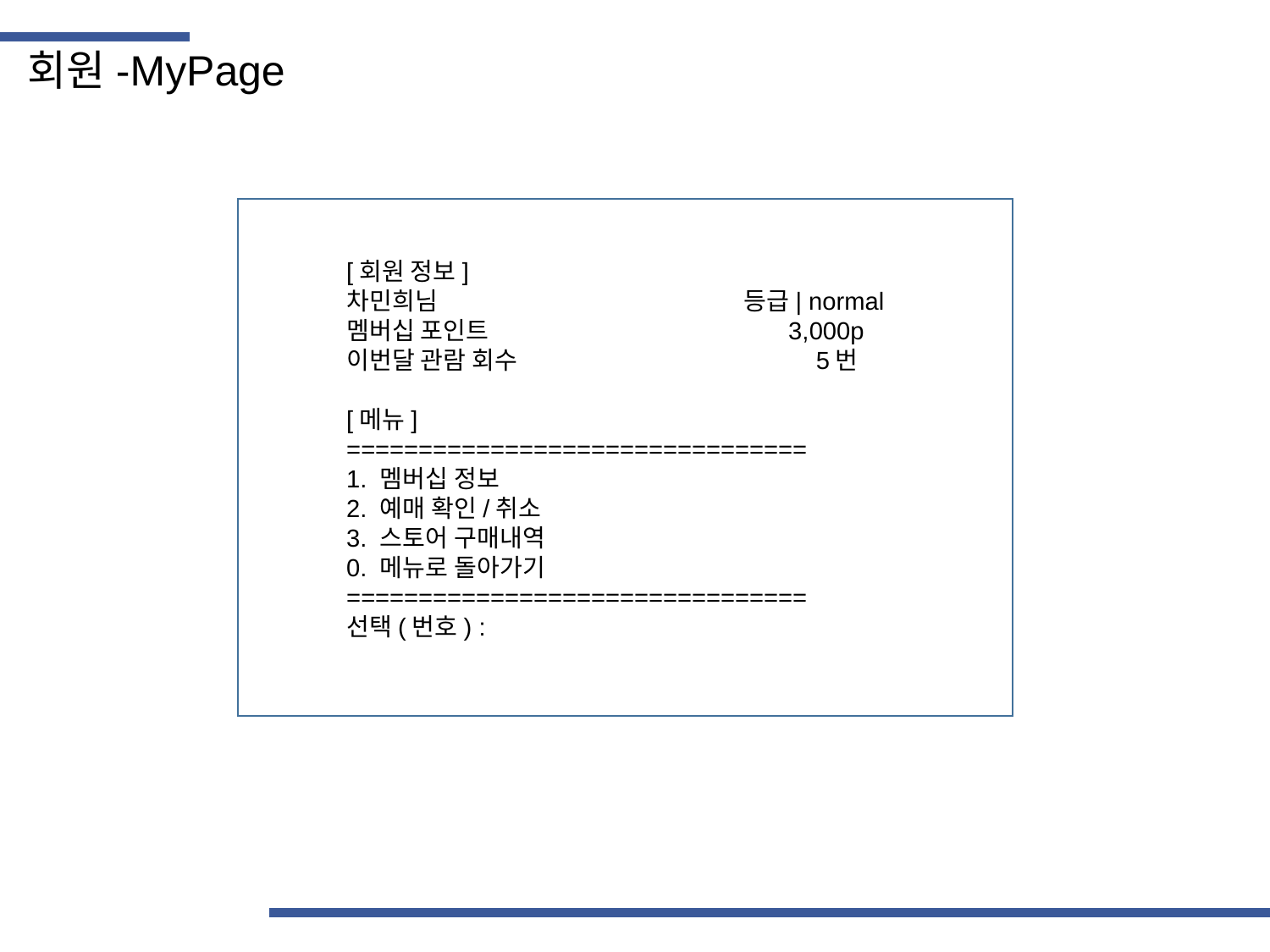

회원-MyPage

[회원 정보]
차민희님			   등급| normal
멤버십 포인트		          3,000p
이번달 관람 회수		               5번

[메뉴]
================================
1. 멤버십 정보
2. 예매 확인/취소
3. 스토어 구매내역
0. 메뉴로 돌아가기
================================
선택(번호) :